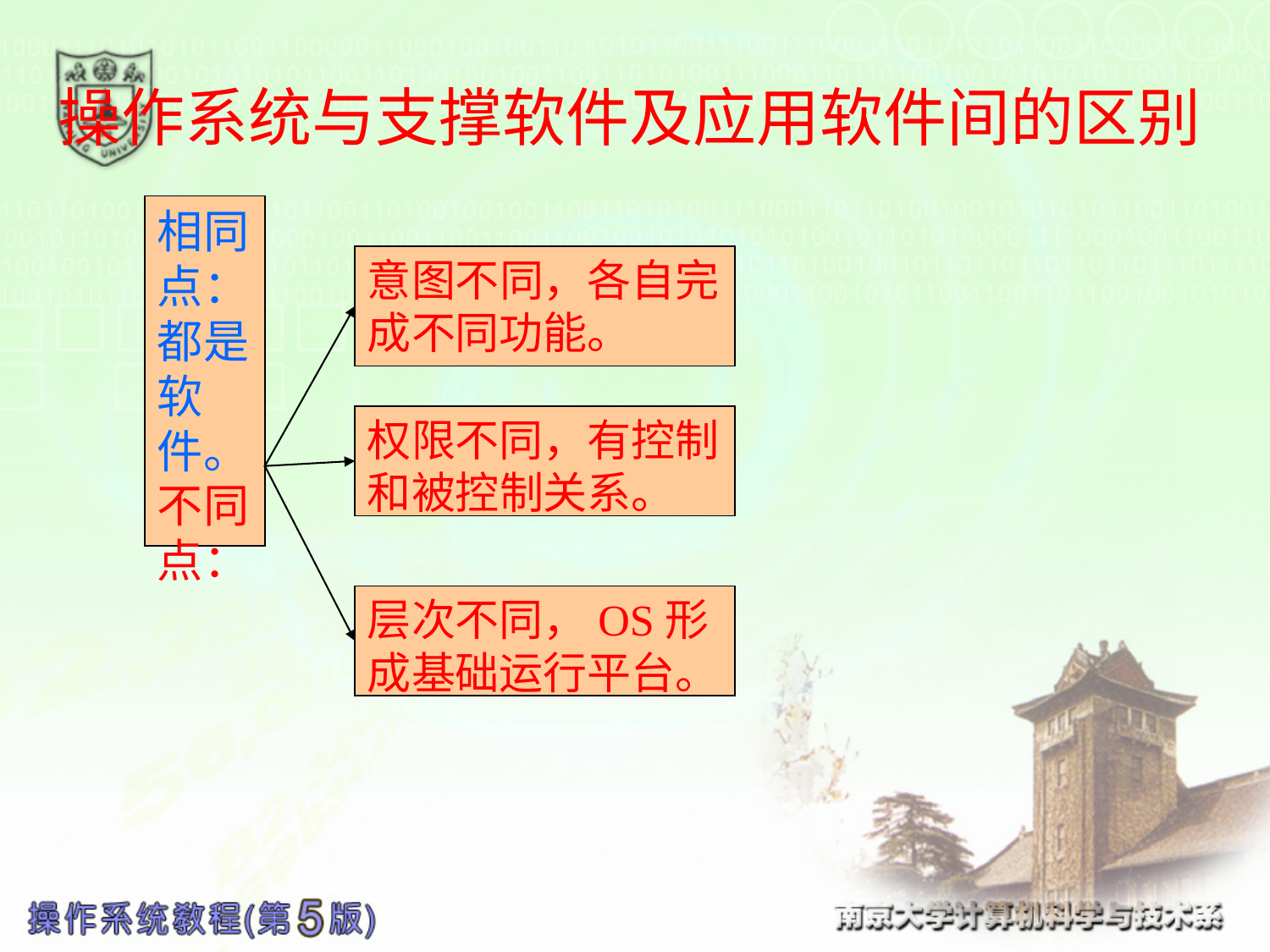

# 操作系统与支撑软件及应用软件间的区别
相同点：都是软件。不同点：
意图不同，各自完成不同功能。
权限不同，有控制和被控制关系。
层次不同，OS形成基础运行平台。